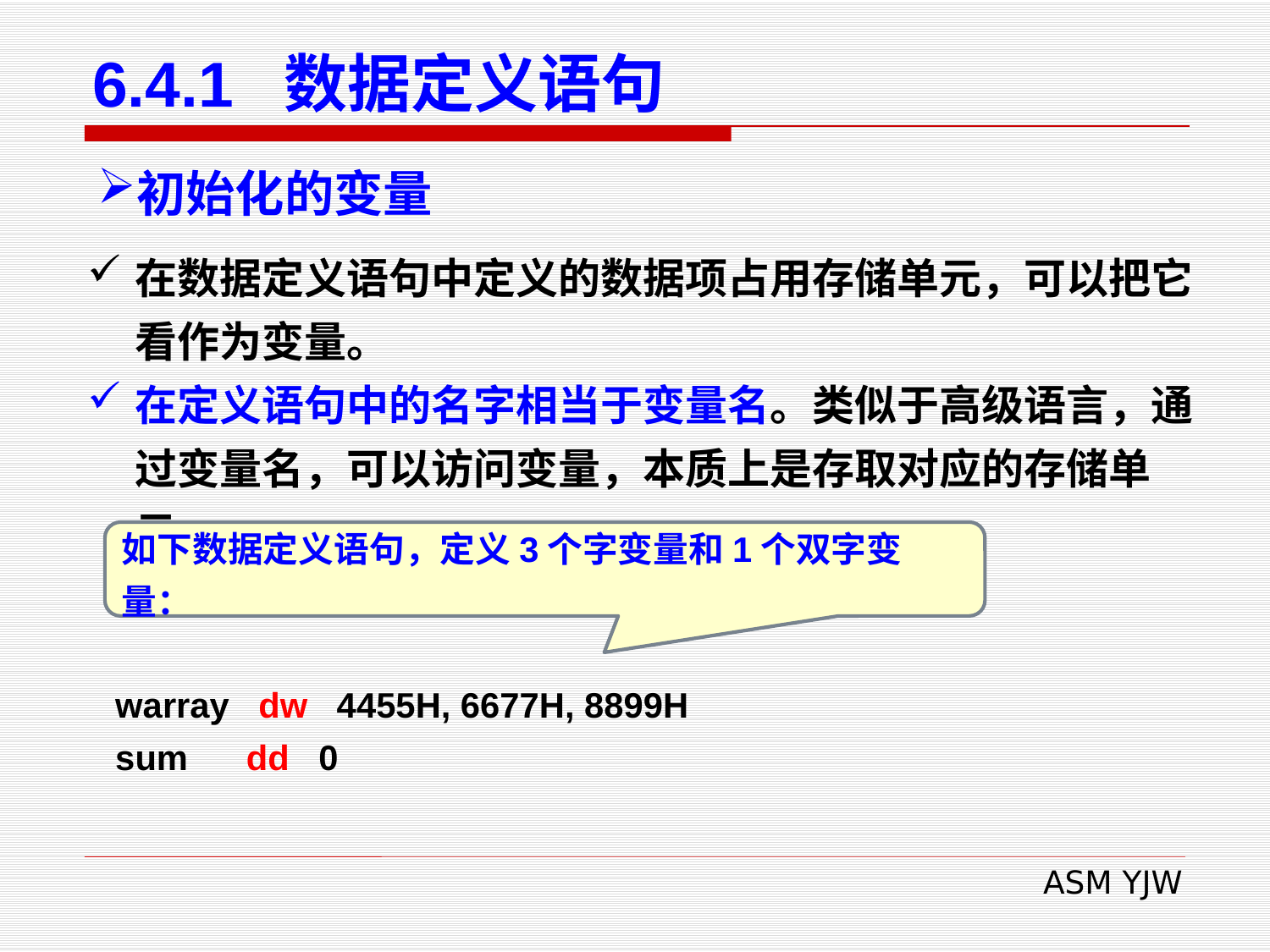

# 6.4.1  数据定义语句
初始化的变量

在数据定义语句中定义的数据项占用存储单元，可以把它看作为变量。
在定义语句中的名字相当于变量名。类似于高级语言，通过变量名，可以访问变量，本质上是存取对应的存储单元。
如下数据定义语句，定义3个字变量和1个双字变量：
warray   dw   4455H, 6677H, 8899H
sum      dd   0